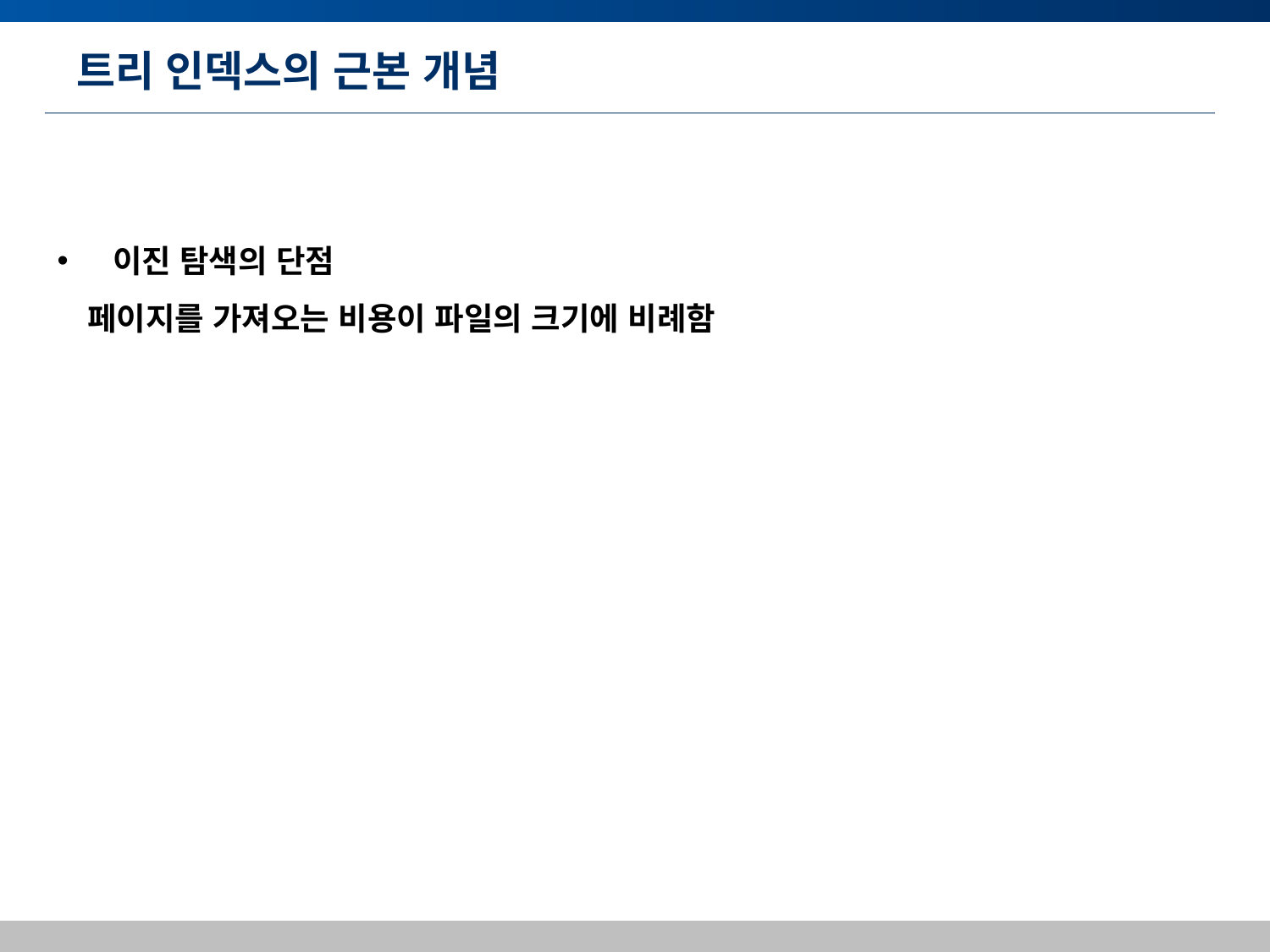

# 트리 인덱스의 근본 개념
  이진 탐색의 단점
페이지를 가져오는 비용이 파일의 크기에 비례함